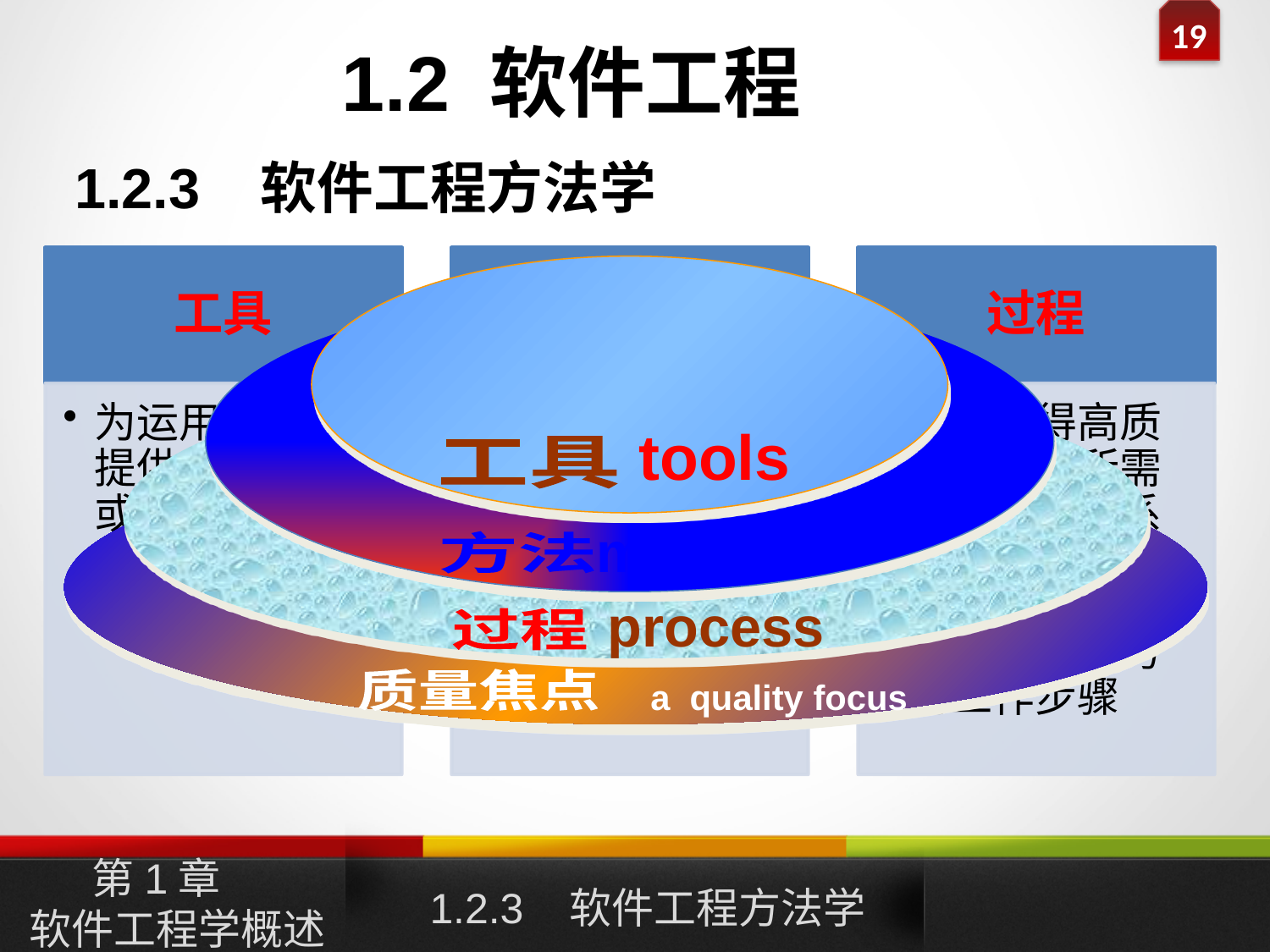

1.2 软件工程
1.2.3   软件工程方法学
工具
为运用方法而提供的自动的或半自动的软件工程支撑环境
方法
完成软件开发的各项任务的技术方法，回答“怎样做”的问题
过程
为了获得高质量的软件所需要完成的一系列任务的框架，它规定了完成各项任务的工作步骤

tools
工具
methods
方法
process
过程
质量焦点
a  quality focus
1.2.3   软件工程方法学